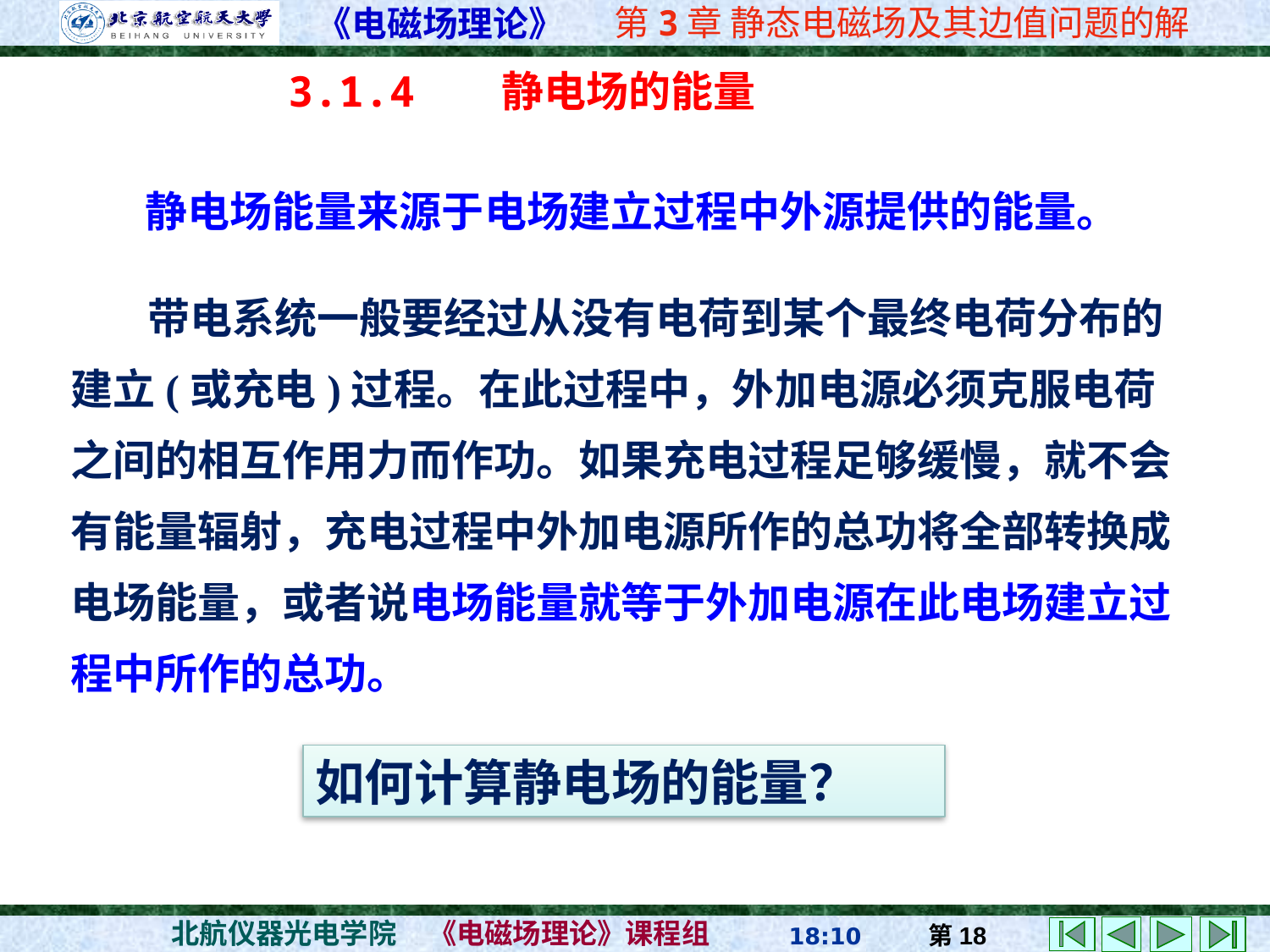

# 3.1.4   静电场的能量
静电场能量来源于电场建立过程中外源提供的能量。
       带电系统一般要经过从没有电荷到某个最终电荷分布的建立(或充电)过程。在此过程中，外加电源必须克服电荷之间的相互作用力而作功。如果充电过程足够缓慢，就不会有能量辐射，充电过程中外加电源所作的总功将全部转换成电场能量，或者说电场能量就等于外加电源在此电场建立过程中所作的总功。

如何计算静电场的能量？